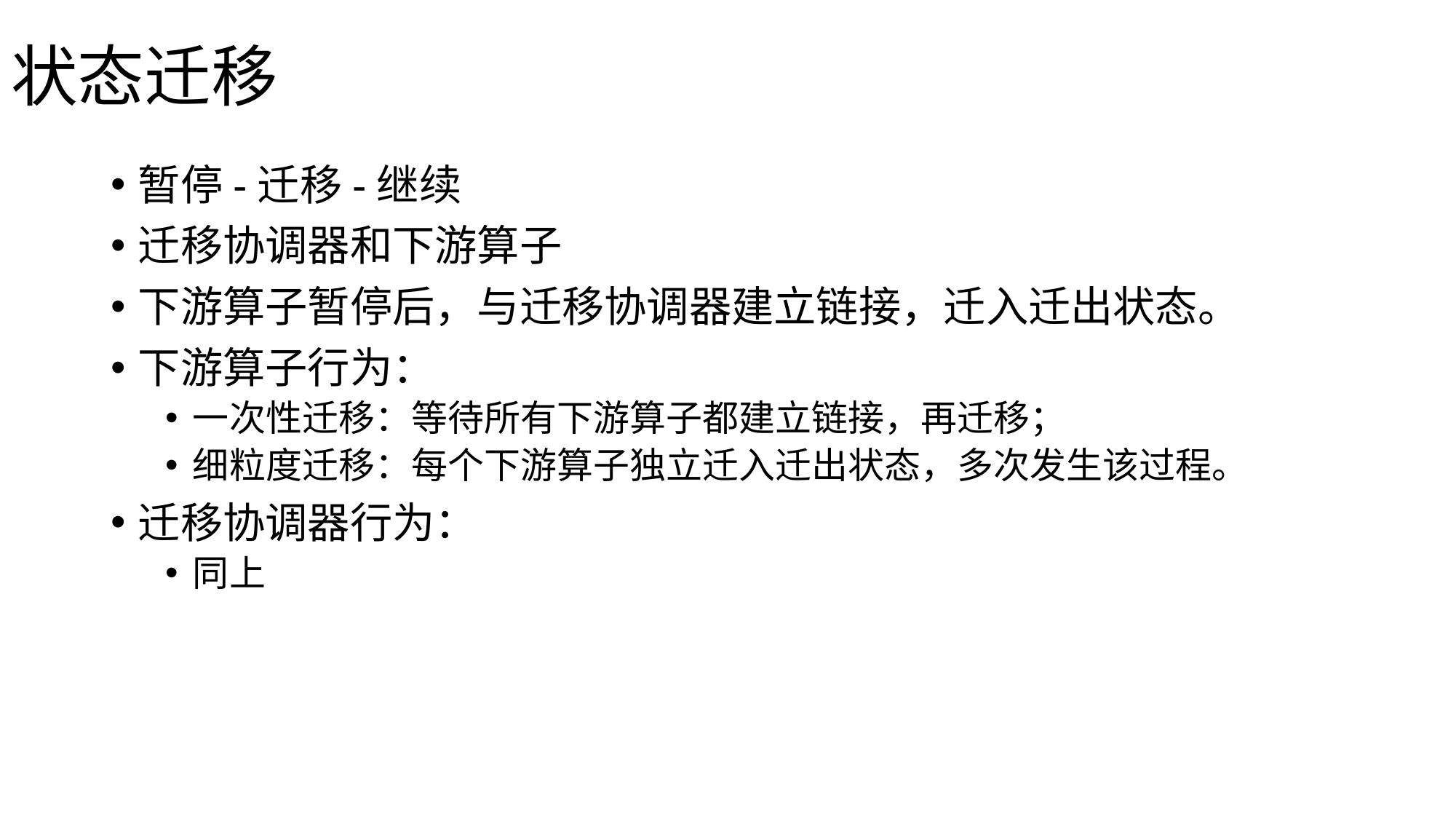

# 状态迁移
暂停-迁移-继续
迁移协调器和下游算子
下游算子暂停后，与迁移协调器建立链接，迁入迁出状态。
下游算子行为：
一次性迁移：等待所有下游算子都建立链接，再迁移；
细粒度迁移：每个下游算子独立迁入迁出状态，多次发生该过程。
迁移协调器行为：
同上